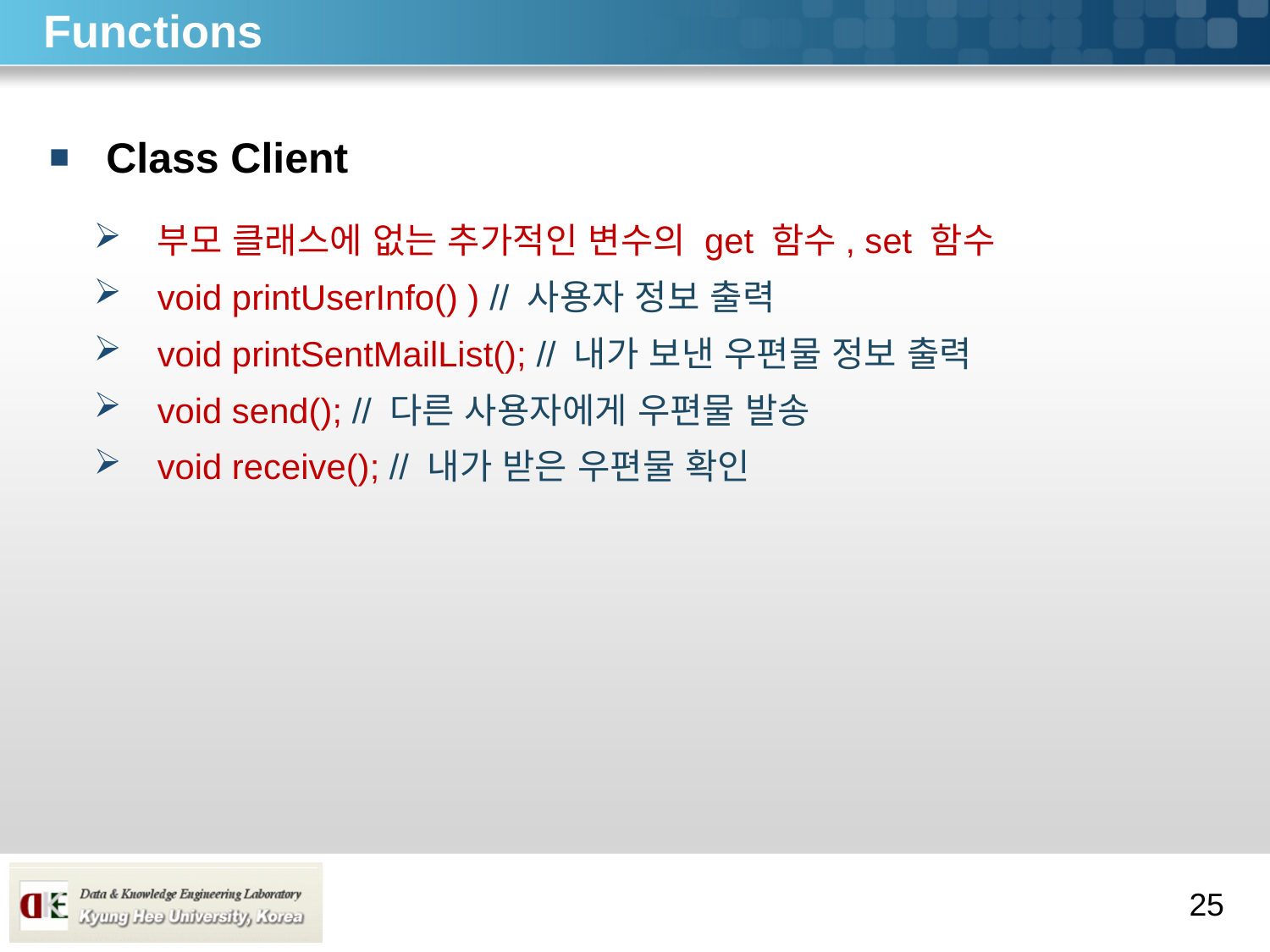

# Functions
 Class Client
부모 클래스에 없는 추가적인 변수의 get 함수, set 함수
void printUserInfo() ) // 사용자 정보 출력
void printSentMailList(); // 내가 보낸 우편물 정보 출력
void send(); // 다른 사용자에게 우편물 발송
void receive(); // 내가 받은 우편물 확인